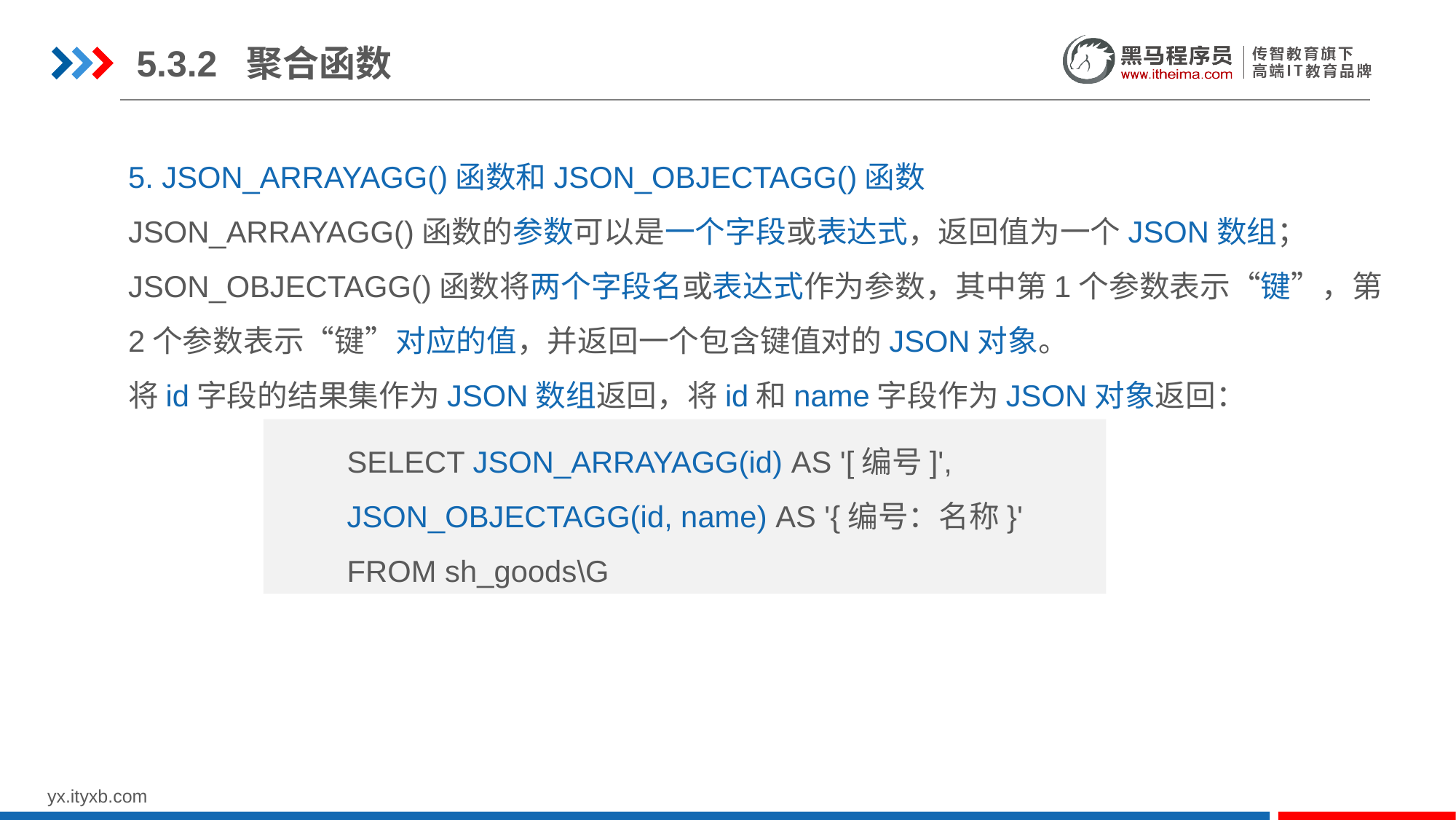

5.3.2  聚合函数
5. JSON_ARRAYAGG()函数和JSON_OBJECTAGG()函数
JSON_ARRAYAGG()函数的参数可以是一个字段或表达式，返回值为一个JSON数组；JSON_OBJECTAGG()函数将两个字段名或表达式作为参数，其中第1个参数表示“键”，第2个参数表示“键”对应的值，并返回一个包含键值对的JSON对象。
将id字段的结果集作为JSON数组返回，将id和name字段作为JSON对象返回：
SELECT JSON_ARRAYAGG(id) AS '[编号]',
JSON_OBJECTAGG(id, name) AS '{编号：名称}'
FROM sh_goods\G